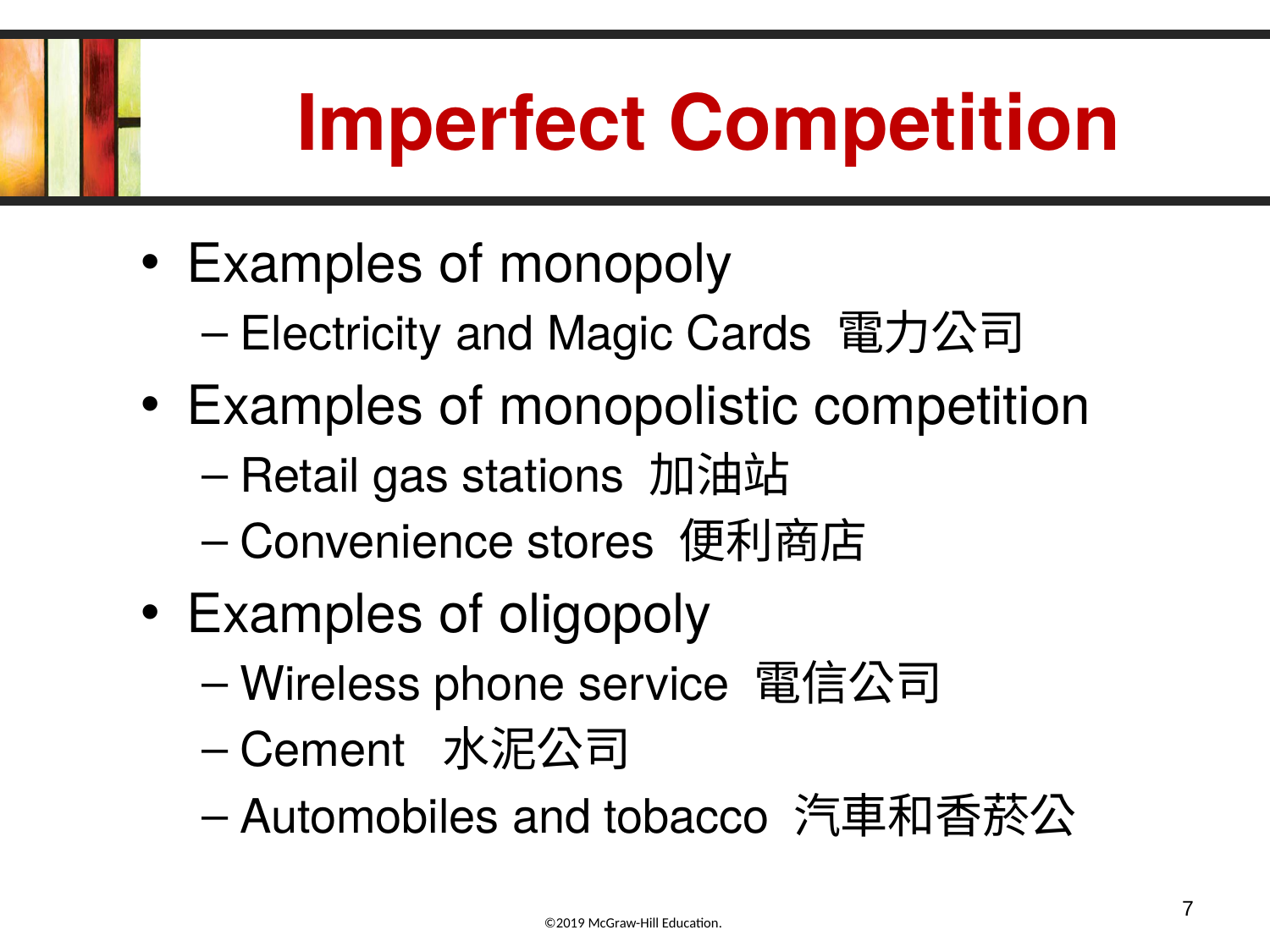

# Imperfect Competition
Examples of monopoly
Electricity and Magic Cards 電力公司
Examples of monopolistic competition
Retail gas stations 加油站
Convenience stores 便利商店
Examples of oligopoly
Wireless phone service 電信公司
Cement  水泥公司
Automobiles and tobacco 汽車和香菸公
7
©2019 McGraw-Hill Education.